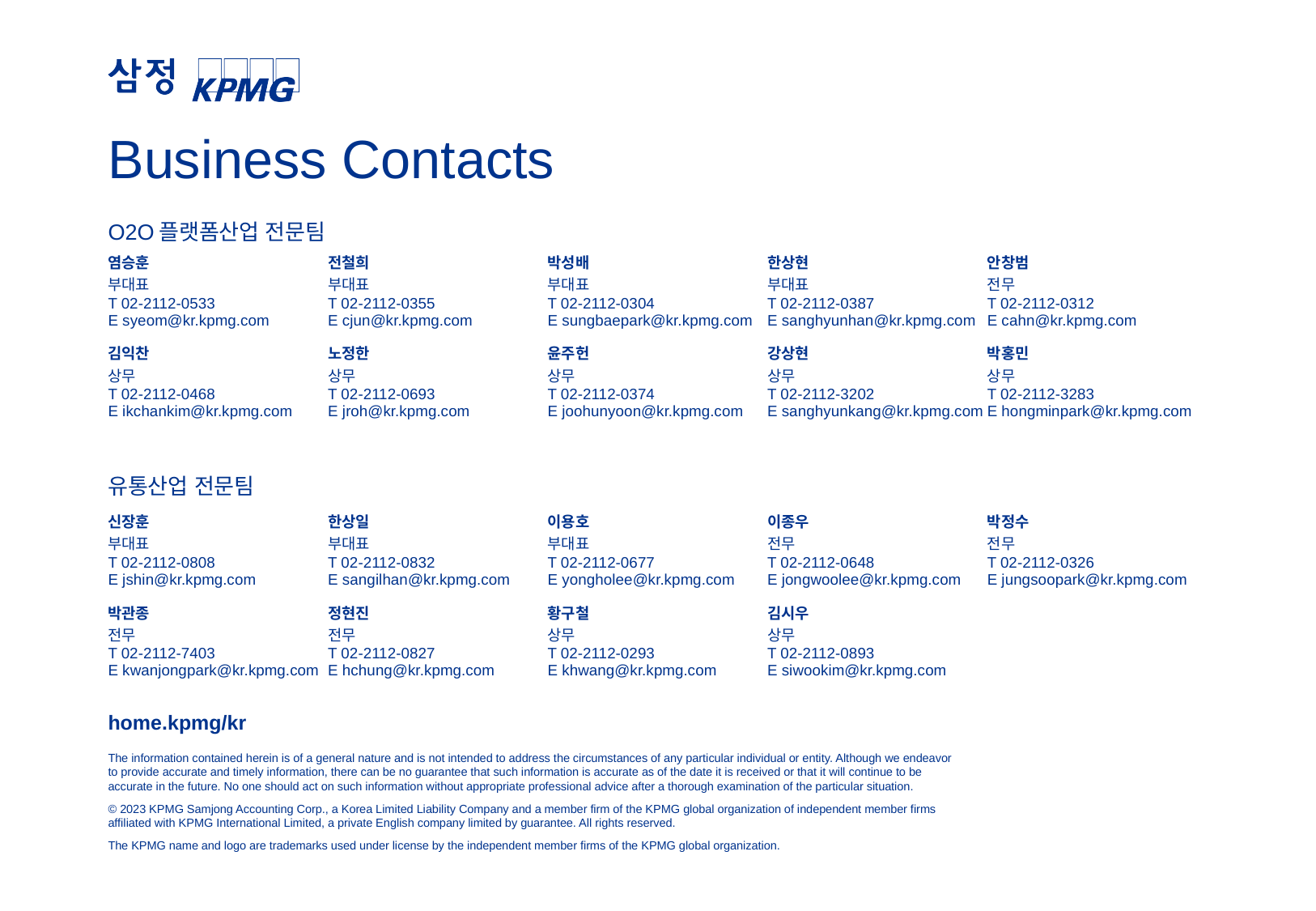

Business Contacts
| O2O플랫폼산업 전문팀 |  |  |  |  |
| --- | --- | --- | --- | --- |
| 염승훈 부대표 T 02-2112-0533 E syeom@kr.kpmg.com | 전철희 부대표 T 02-2112-0355 E cjun@kr.kpmg.com | 박성배 부대표 T 02-2112-0304 E sungbaepark@kr.kpmg.com | 한상현 부대표 T 02-2112-0387 E sanghyunhan@kr.kpmg.com | 안창범 전무 T 02-2112-0312 E cahn@kr.kpmg.com |
| 김익찬 상무 T 02-2112-0468 E ikchankim@kr.kpmg.com | 노정한 상무 T 02-2112-0693 E jroh@kr.kpmg.com | 윤주헌 상무 T 02-2112-0374 E joohunyoon@kr.kpmg.com | 강상현 상무 T 02-2112-3202 E sanghyunkang@kr.kpmg.com | 박홍민 상무 T 02-2112-3283 E hongminpark@kr.kpmg.com |
|  |  |  |  |  |
| 유통산업 전문팀 |  |  |  |  |
| 신장훈 부대표 T 02-2112-0808 E jshin@kr.kpmg.com | 한상일 부대표 T 02-2112-0832 E sangilhan@kr.kpmg.com | 이용호 부대표 T 02-2112-0677 E yongholee@kr.kpmg.com | 이종우 전무 T 02-2112-0648 E jongwoolee@kr.kpmg.com | 박정수 전무 T 02-2112-0326 E jungsoopark@kr.kpmg.com |
| 박관종 전무 T 02-2112-7403 E kwanjongpark@kr.kpmg.com | 정현진 전무 T 02-2112-0827 E hchung@kr.kpmg.com | 황구철 상무 T 02-2112-0293 E khwang@kr.kpmg.com | 김시우 상무 T 02-2112-0893 E siwookim@kr.kpmg.com |  |